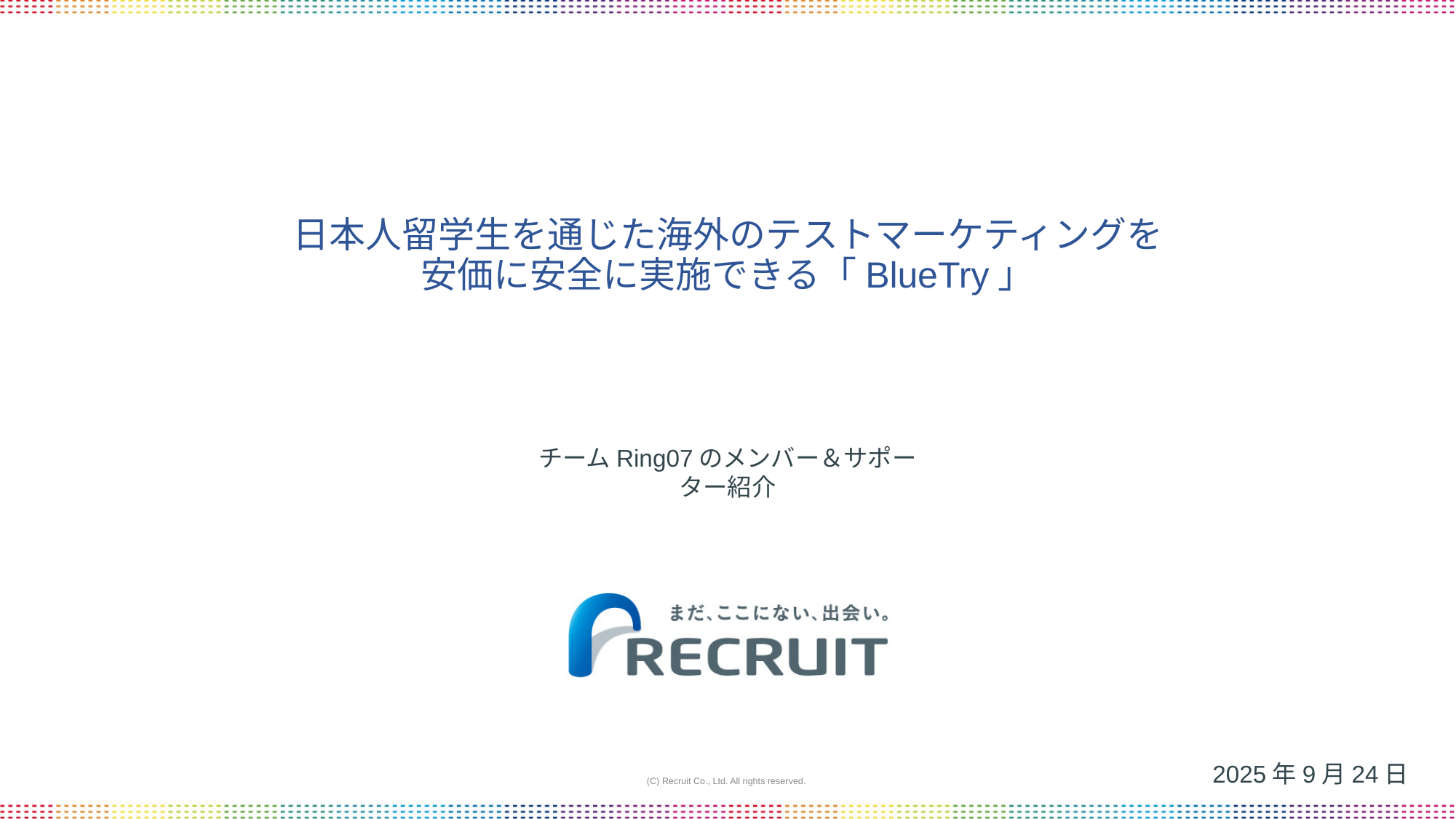

# 日本人留学生を通じた海外のテストマーケティングを 安価に安全に実施できる「BlueTry」
チームRing07のメンバー＆サポーター紹介
2025年9月24日
(C) Recruit Co., Ltd. All rights reserved.